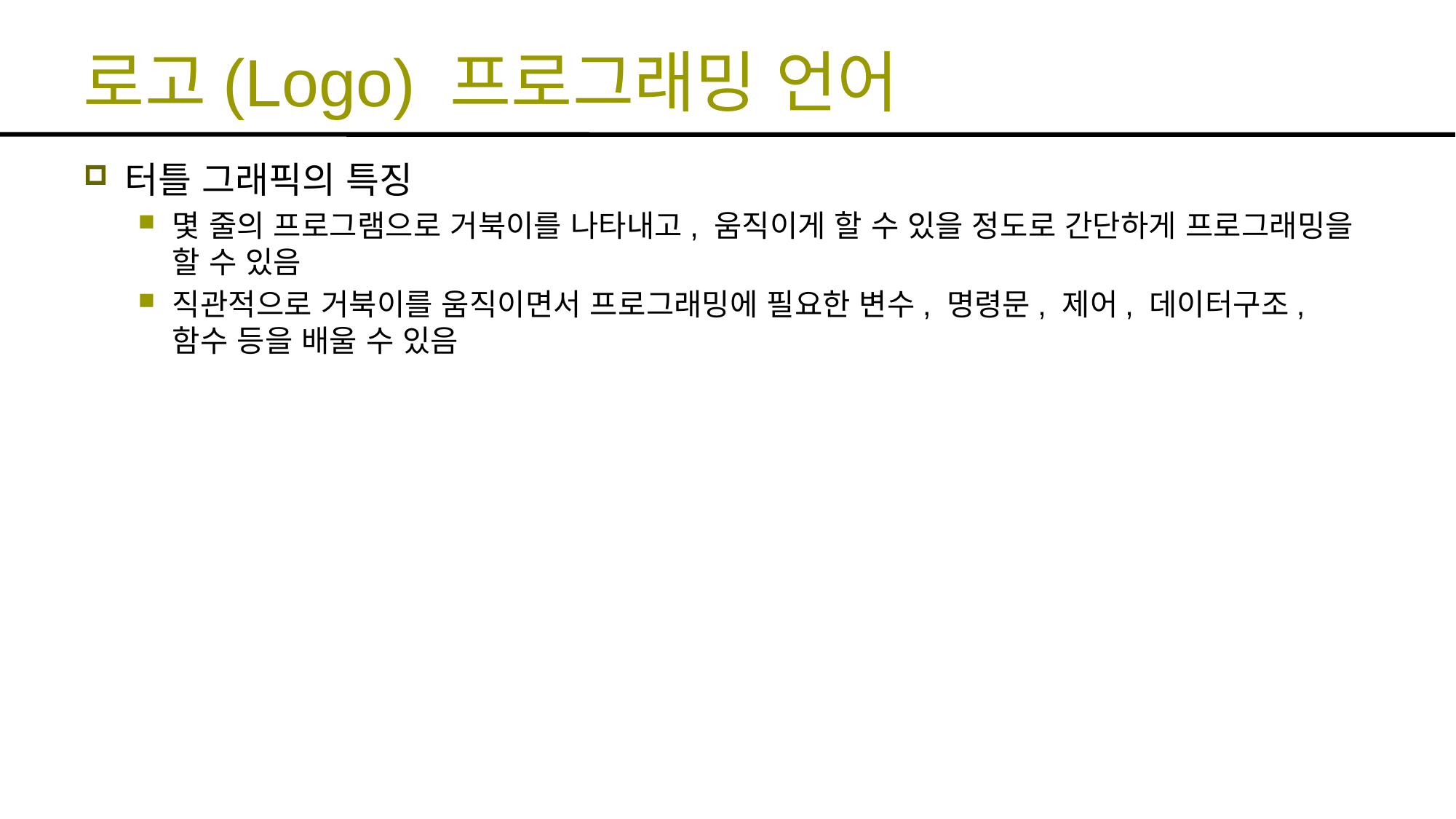

# 로고(Logo) 프로그래밍 언어
터틀 그래픽의 특징
몇 줄의 프로그램으로 거북이를 나타내고, 움직이게 할 수 있을 정도로 간단하게 프로그래밍을 할 수 있음
직관적으로 거북이를 움직이면서 프로그래밍에 필요한 변수, 명령문, 제어, 데이터구조, 함수 등을 배울 수 있음